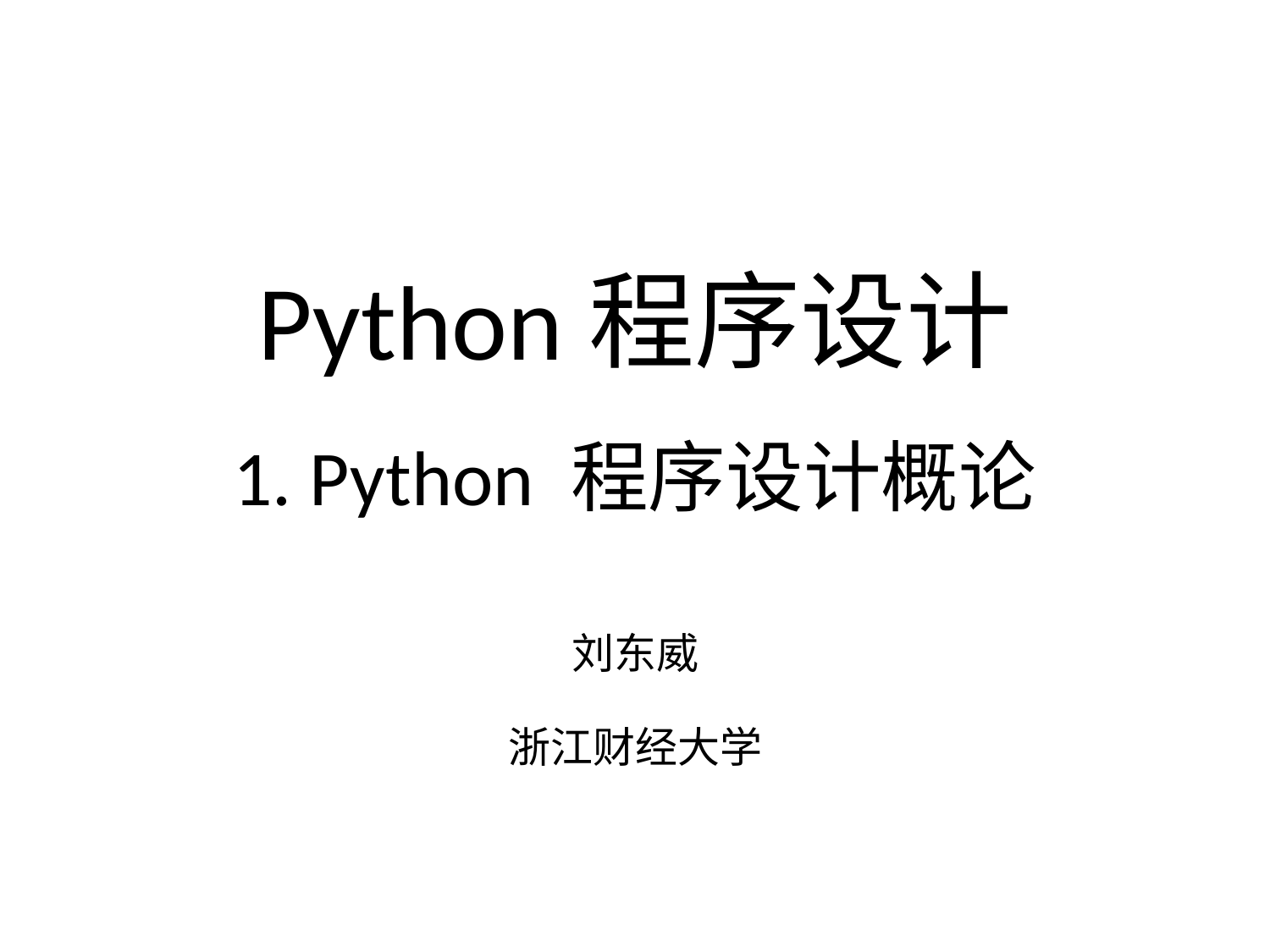

# Python程序设计 1. Python 程序设计概论
刘东威
浙江财经大学